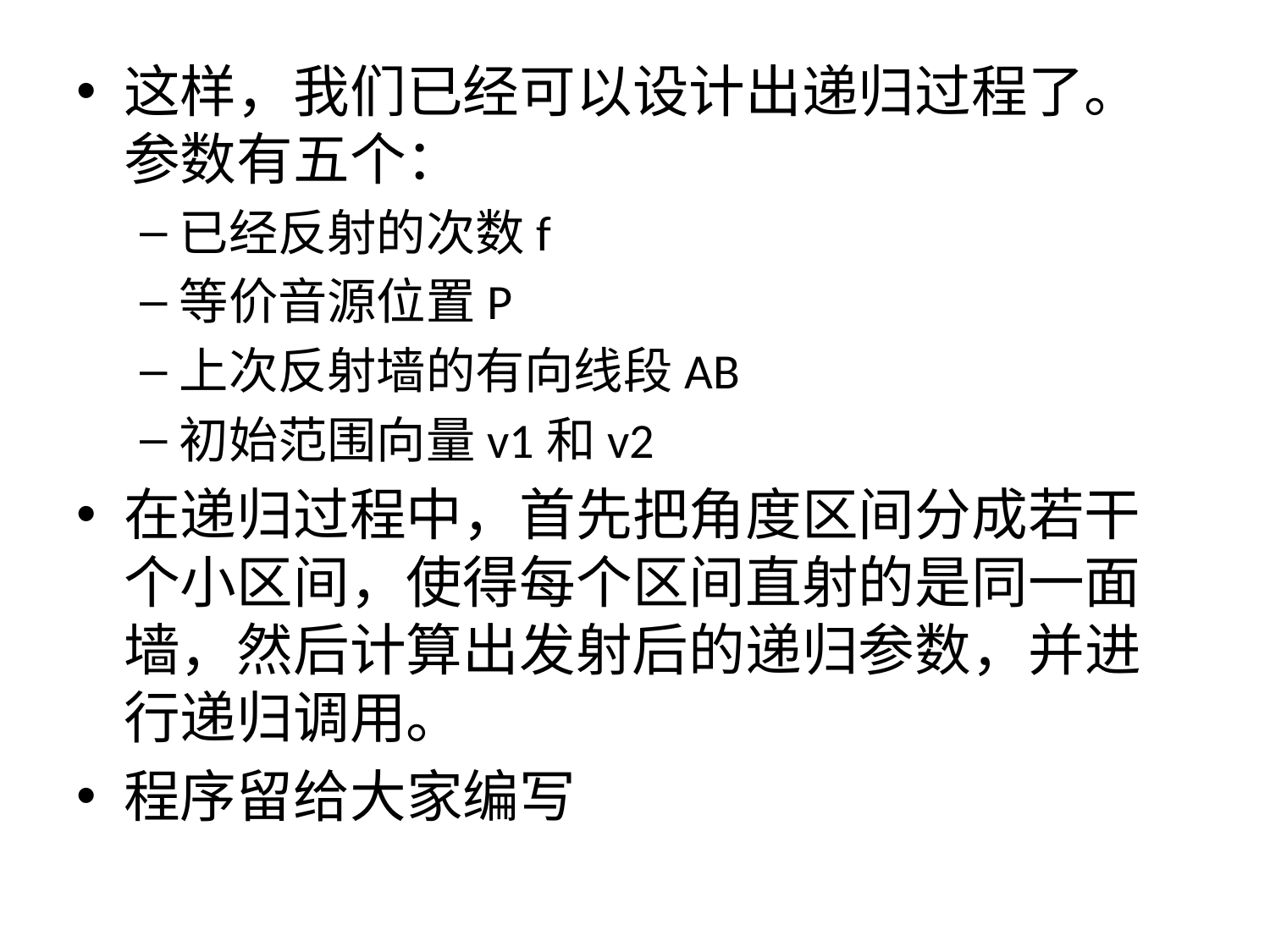

这样，我们已经可以设计出递归过程了。参数有五个：
已经反射的次数f
等价音源位置P
上次反射墙的有向线段AB
初始范围向量v1和v2
在递归过程中，首先把角度区间分成若干个小区间，使得每个区间直射的是同一面墙，然后计算出发射后的递归参数，并进行递归调用。
程序留给大家编写